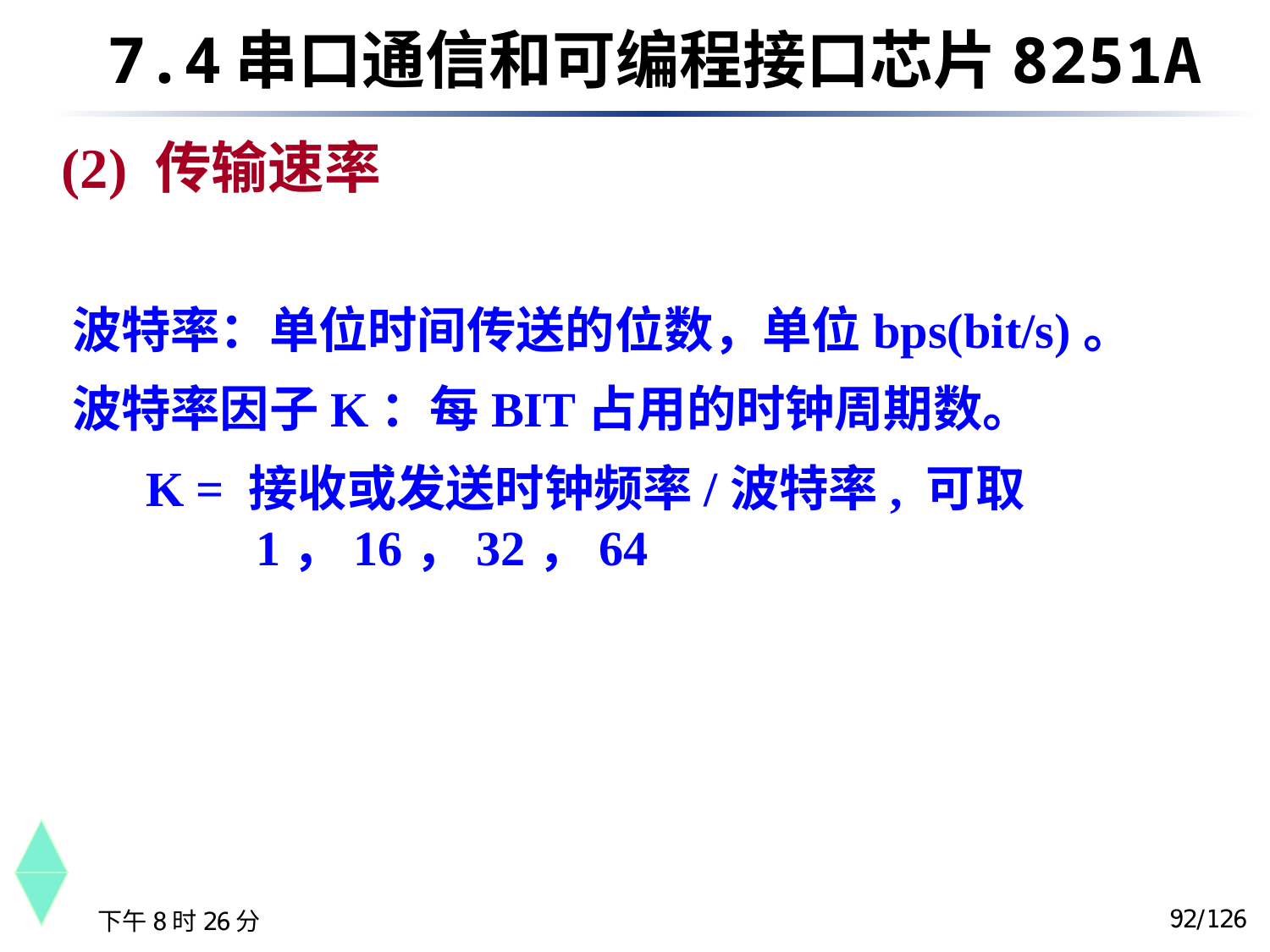

7.4	串口通信和可编程接口芯片8251A
(2) 传输速率
波特率：单位时间传送的位数，单位bps(bit/s)。
波特率因子K：每BIT占用的时钟周期数。
      K = 接收或发送时钟频率/波特率, 可取		    1，16，32，64
92/126
下午8时26分